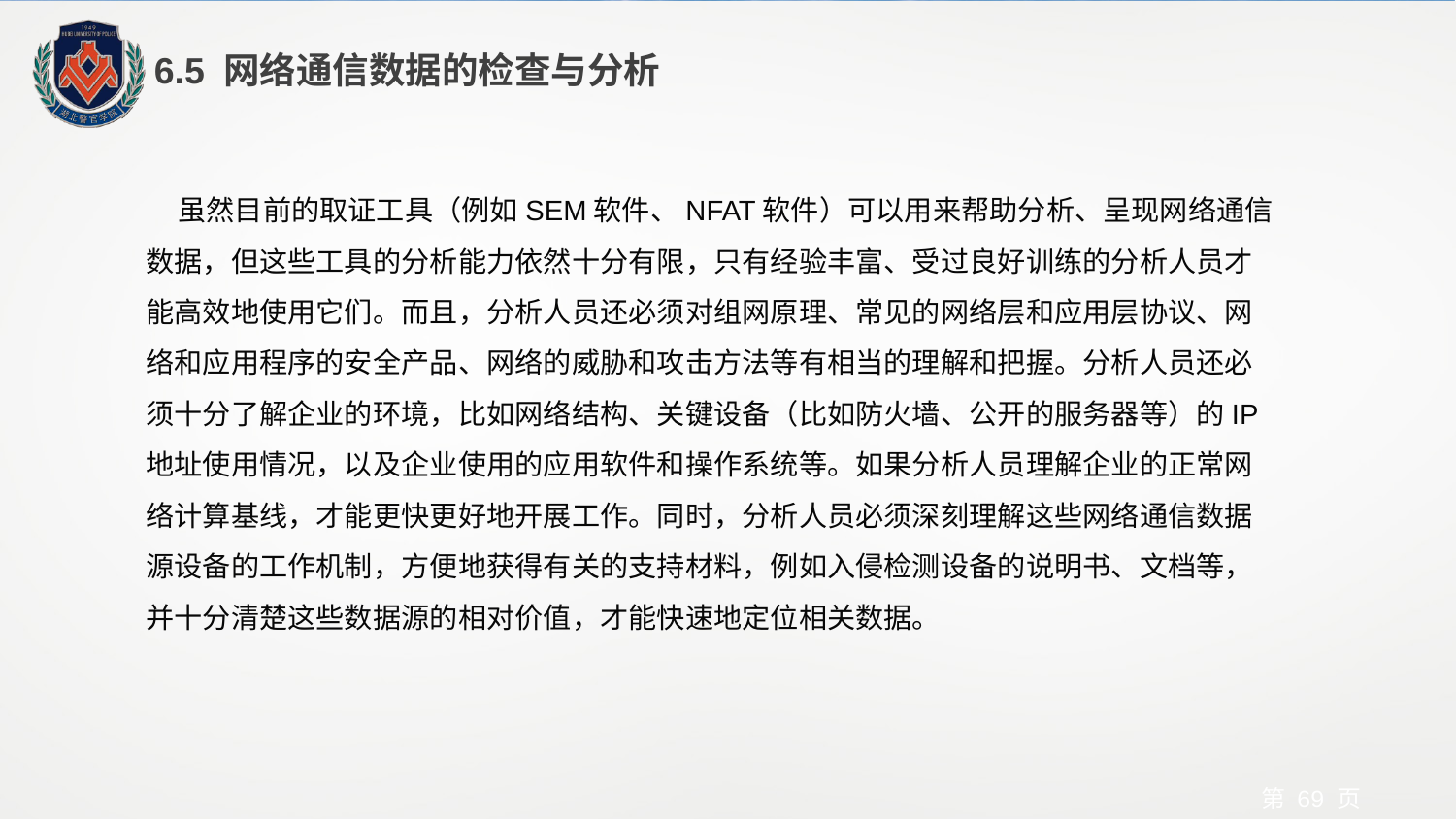

6.5 网络通信数据的检查与分析
    虽然目前的取证工具（例如SEM软件、NFAT软件）可以用来帮助分析、呈现网络通信数据，但这些工具的分析能力依然十分有限，只有经验丰富、受过良好训练的分析人员才能高效地使用它们。而且，分析人员还必须对组网原理、常见的网络层和应用层协议、网络和应用程序的安全产品、网络的威胁和攻击方法等有相当的理解和把握。分析人员还必须十分了解企业的环境，比如网络结构、关键设备（比如防火墙、公开的服务器等）的IP地址使用情况，以及企业使用的应用软件和操作系统等。如果分析人员理解企业的正常网络计算基线，才能更快更好地开展工作。同时，分析人员必须深刻理解这些网络通信数据源设备的工作机制，方便地获得有关的支持材料，例如入侵检测设备的说明书、文档等，并十分清楚这些数据源的相对价值，才能快速地定位相关数据。